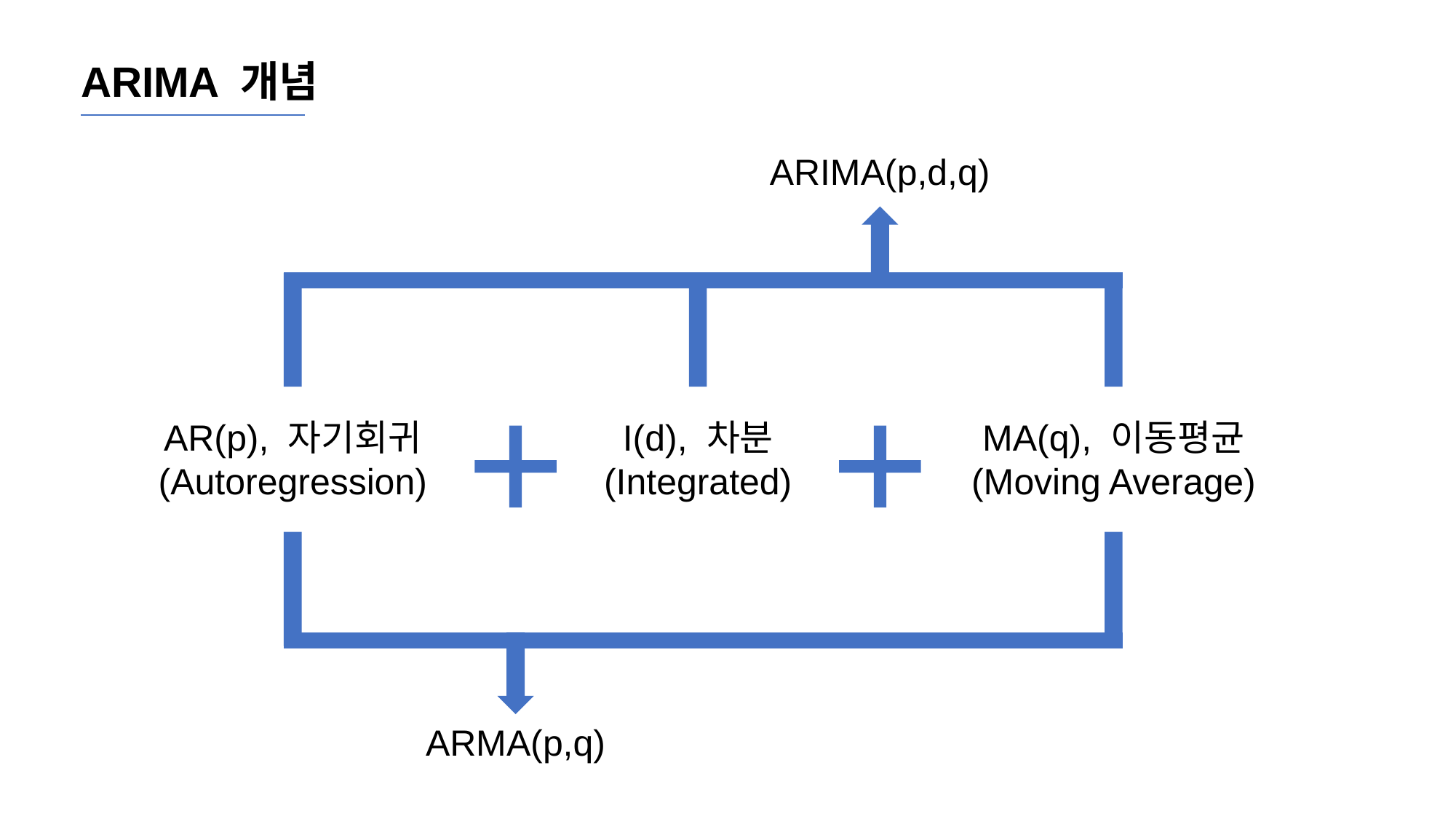

ARIMA 개념
ARIMA(p,d,q)

I(d), 차분
(Integrated)
MA(q), 이동평균
(Moving Average)
AR(p), 자기회귀
(Autoregression)

ARMA(p,q)